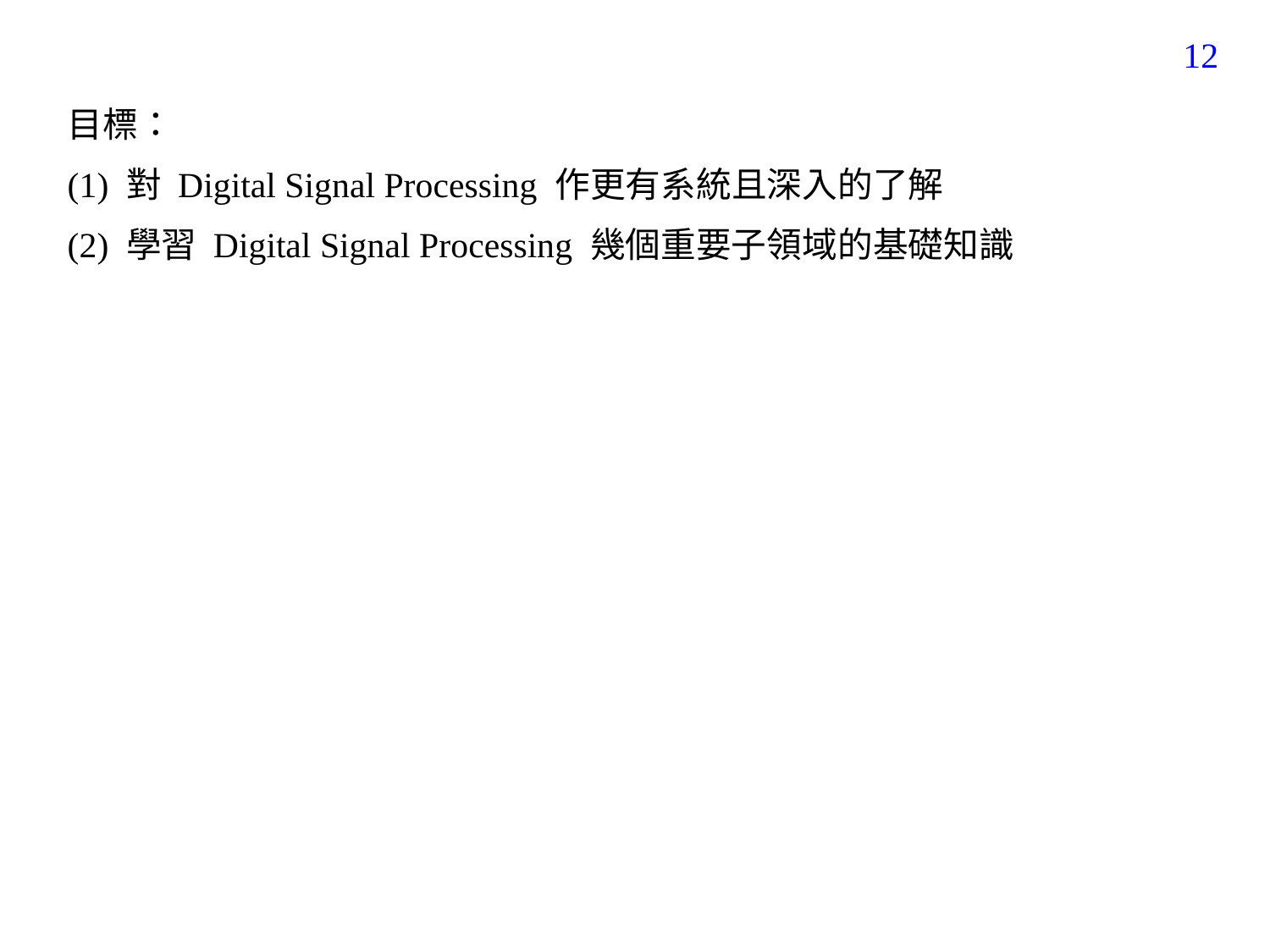

12
目標：
(1) 對 Digital Signal Processing 作更有系統且深入的了解
(2) 學習 Digital Signal Processing 幾個重要子領域的基礎知識